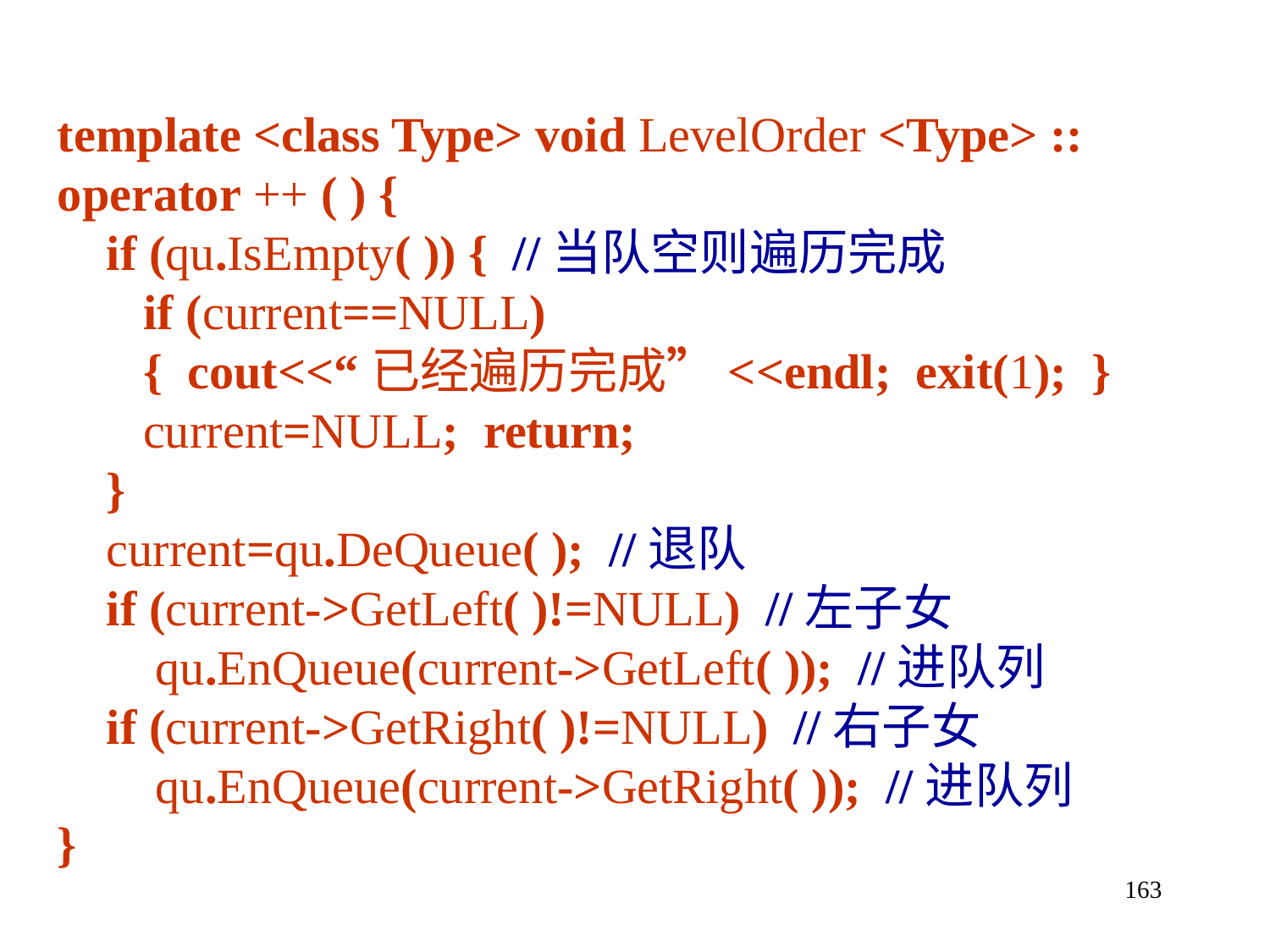

template <class Type> void LevelOrder <Type> ::
operator ++ ( ) {
    if (qu.IsEmpty( )) {  //当队空则遍历完成
       if (current==NULL)
       {  cout<<“已经遍历完成”<<endl;  exit(1);  }
       current=NULL;  return;
    }
    current=qu.DeQueue( );  //退队
    if (current->GetLeft( )!=NULL)  //左子女
        qu.EnQueue(current->GetLeft( ));  //进队列
    if (current->GetRight( )!=NULL)  //右子女
        qu.EnQueue(current->GetRight( ));  //进队列
}
163